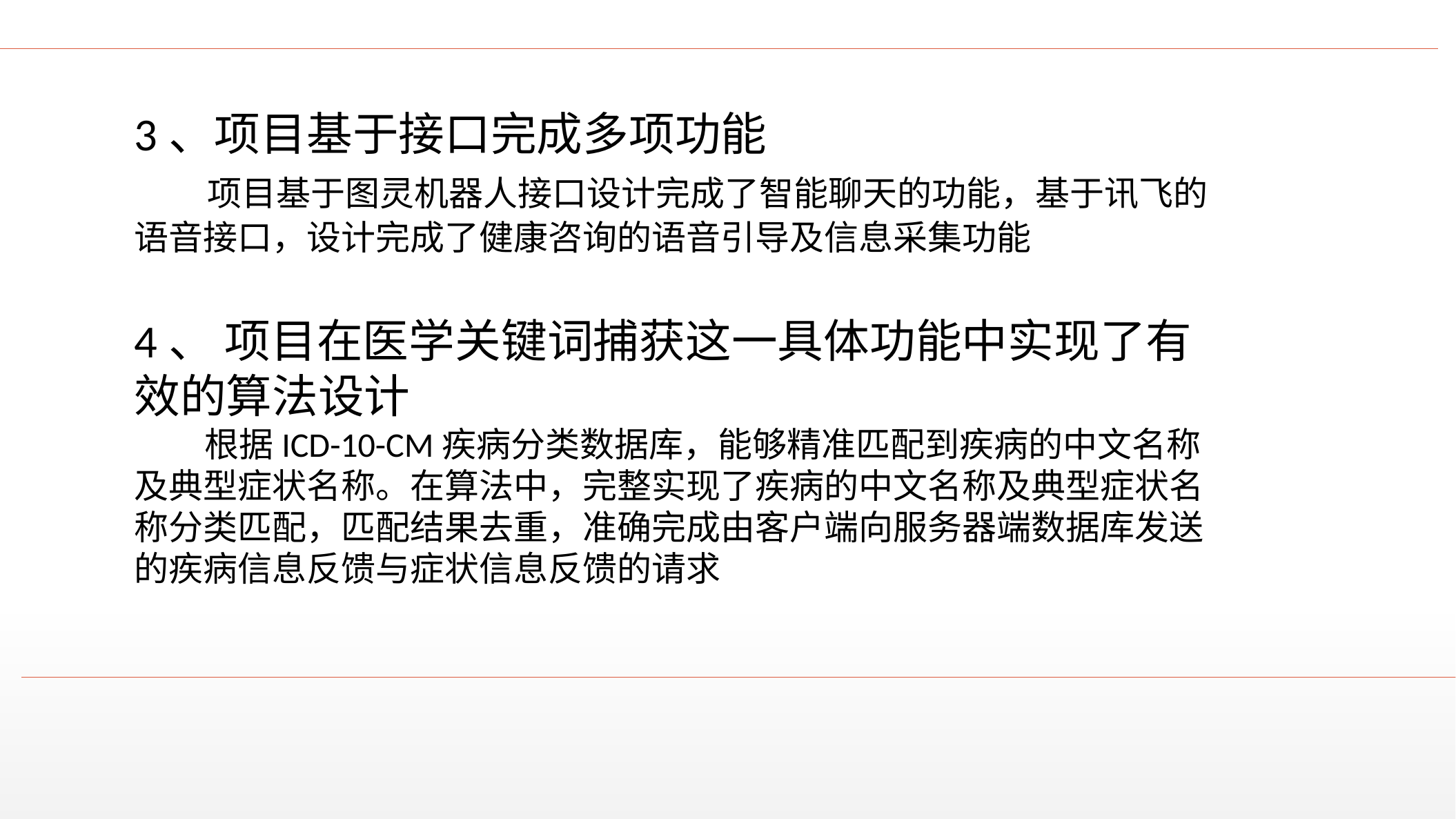

3、项目基于接口完成多项功能
      项目基于图灵机器人接口设计完成了智能聊天的功能，基于讯飞的语音接口，设计完成了健康咨询的语音引导及信息采集功能

4、 项目在医学关键词捕获这一具体功能中实现了有效的算法设计
        根据ICD-10-CM疾病分类数据库，能够精准匹配到疾病的中文名称及典型症状名称。在算法中，完整实现了疾病的中文名称及典型症状名称分类匹配，匹配结果去重，准确完成由客户端向服务器端数据库发送的疾病信息反馈与症状信息反馈的请求